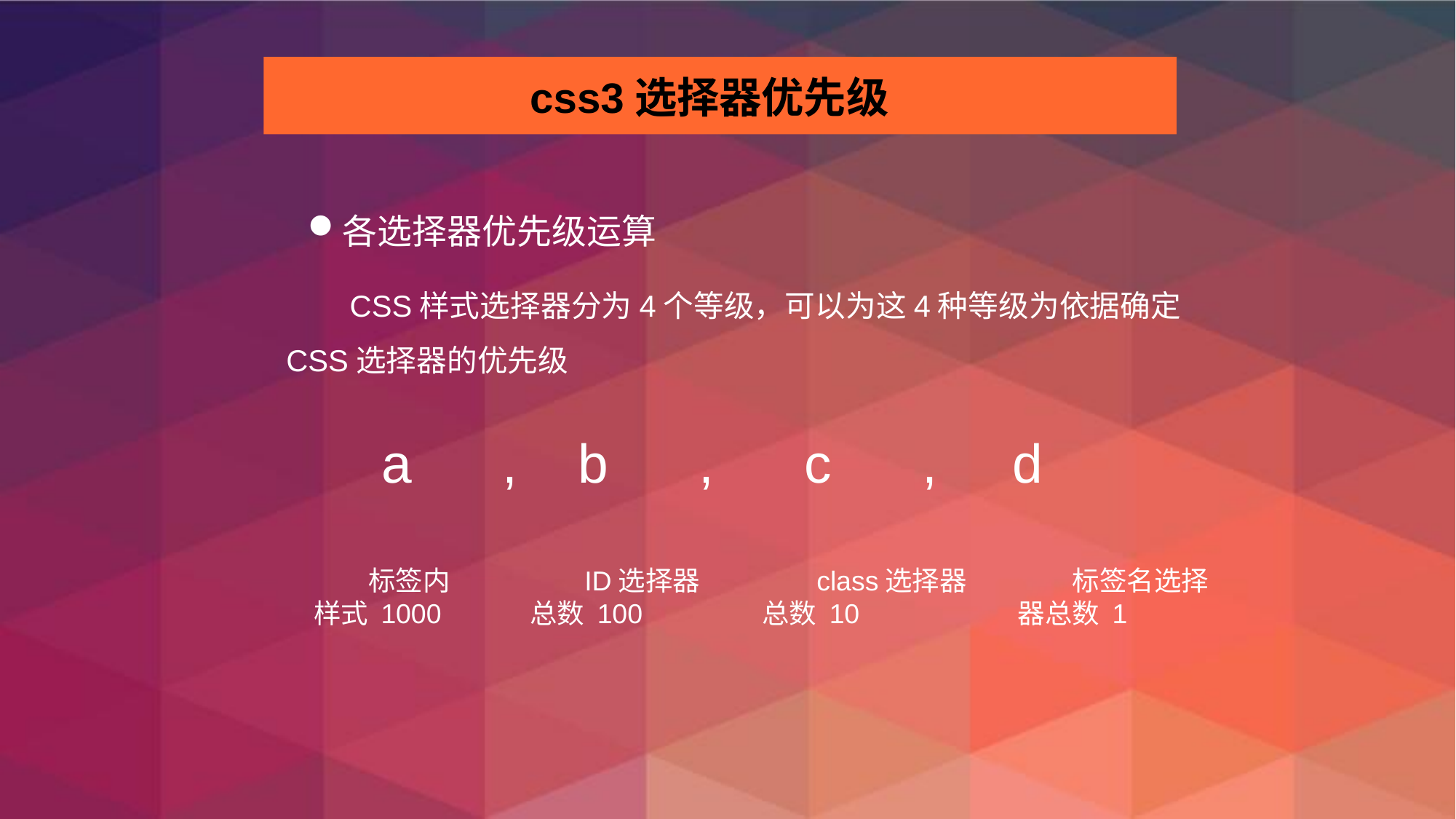

css3选择器优先级
各选择器优先级运算
CSS样式选择器分为4个等级，可以为这4种等级为依据确定CSS选择器的优先级
a      ,    b      ,      c      ,     d
标签内样式 1000
ID选择器总数 100
class选择器总数 10
标签名选择器总数 1